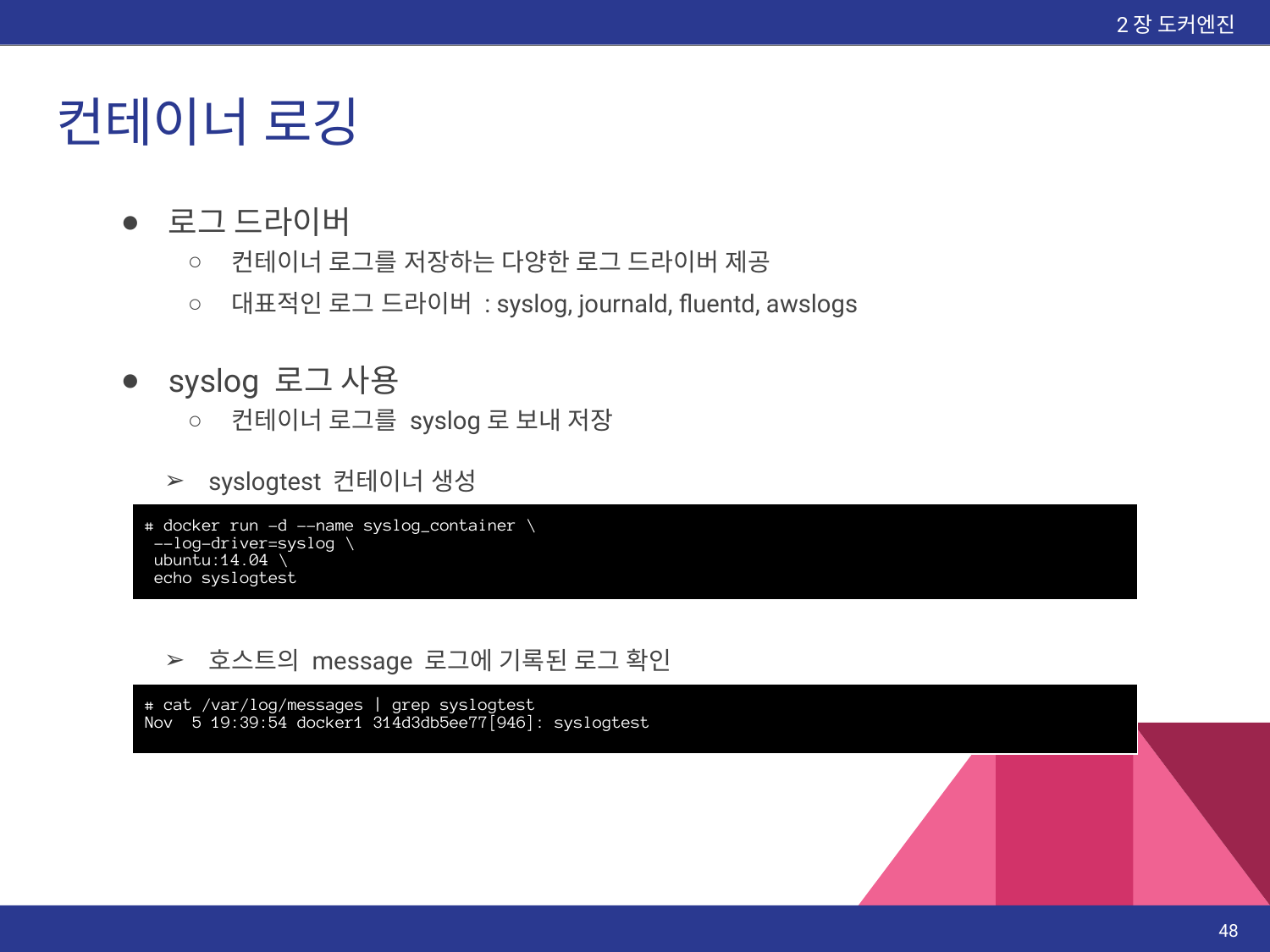

2장 도커엔진
# 컨테이너 로깅
로그 드라이버
컨테이너 로그를 저장하는 다양한 로그 드라이버 제공
대표적인 로그 드라이버 : syslog, journald, fluentd, awslogs
syslog 로그 사용
컨테이너 로그를 syslog로 보내 저장
syslogtest 컨테이너 생성

| # docker run -d --name syslog\_container \ --log-driver=syslog \ ubuntu:14.04 \ echo syslogtest |
| --- |
호스트의 message 로그에 기록된 로그 확인

| # cat /var/log/messages | grep syslogtest Nov 5 19:39:54 docker1 314d3db5ee77[946]: syslogtest |
| --- |
48